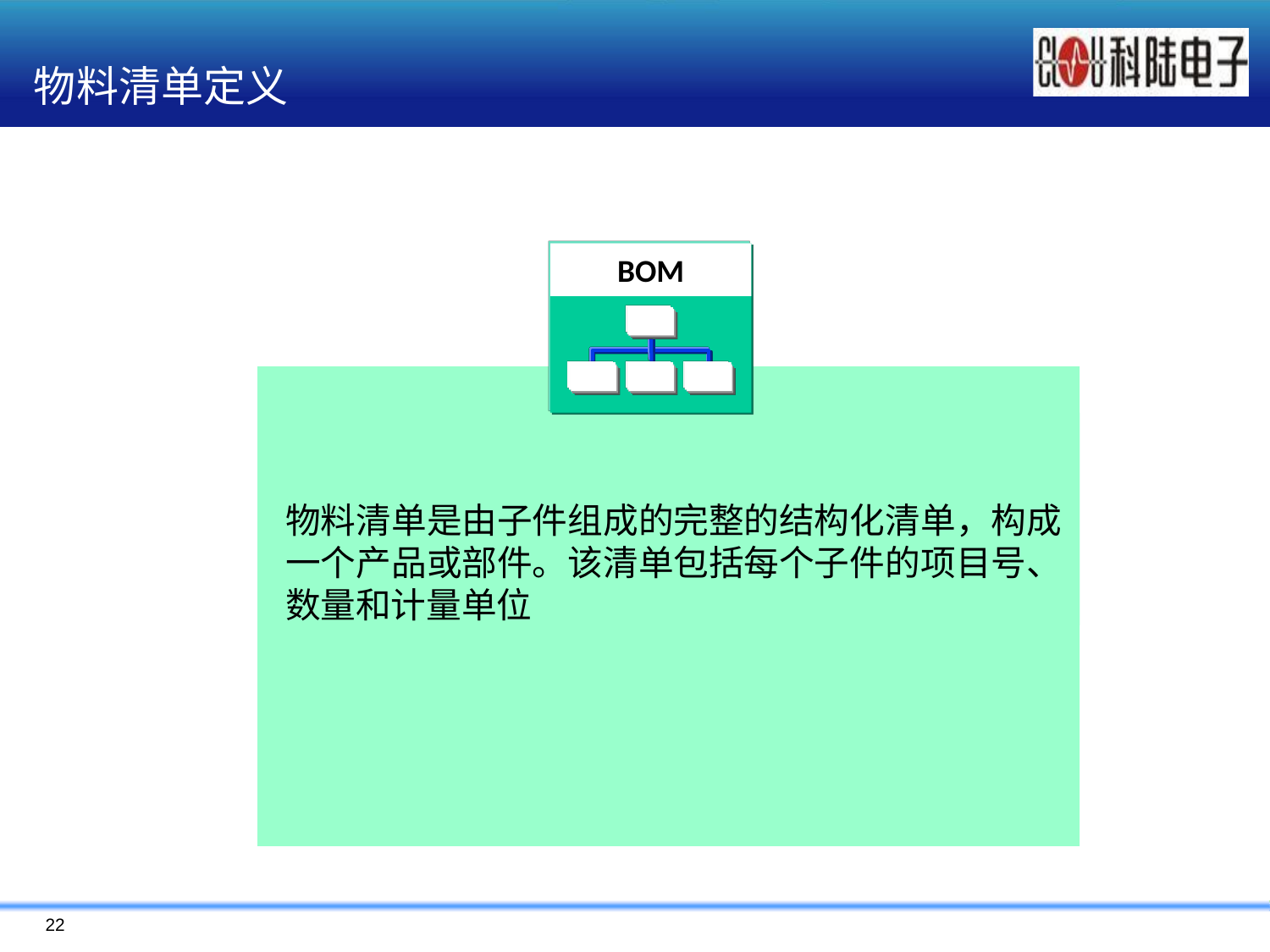

# 物料清单定义

BOM

物料清单是由子件组成的完整的结构化清单，构成 一个产品或部件。该清单包括每个子件的项目号、 数量和计量单位
物料单是部件完整、正式的结构化清单，组成
一个产品或装配。该清单包括每个部件的项目

22